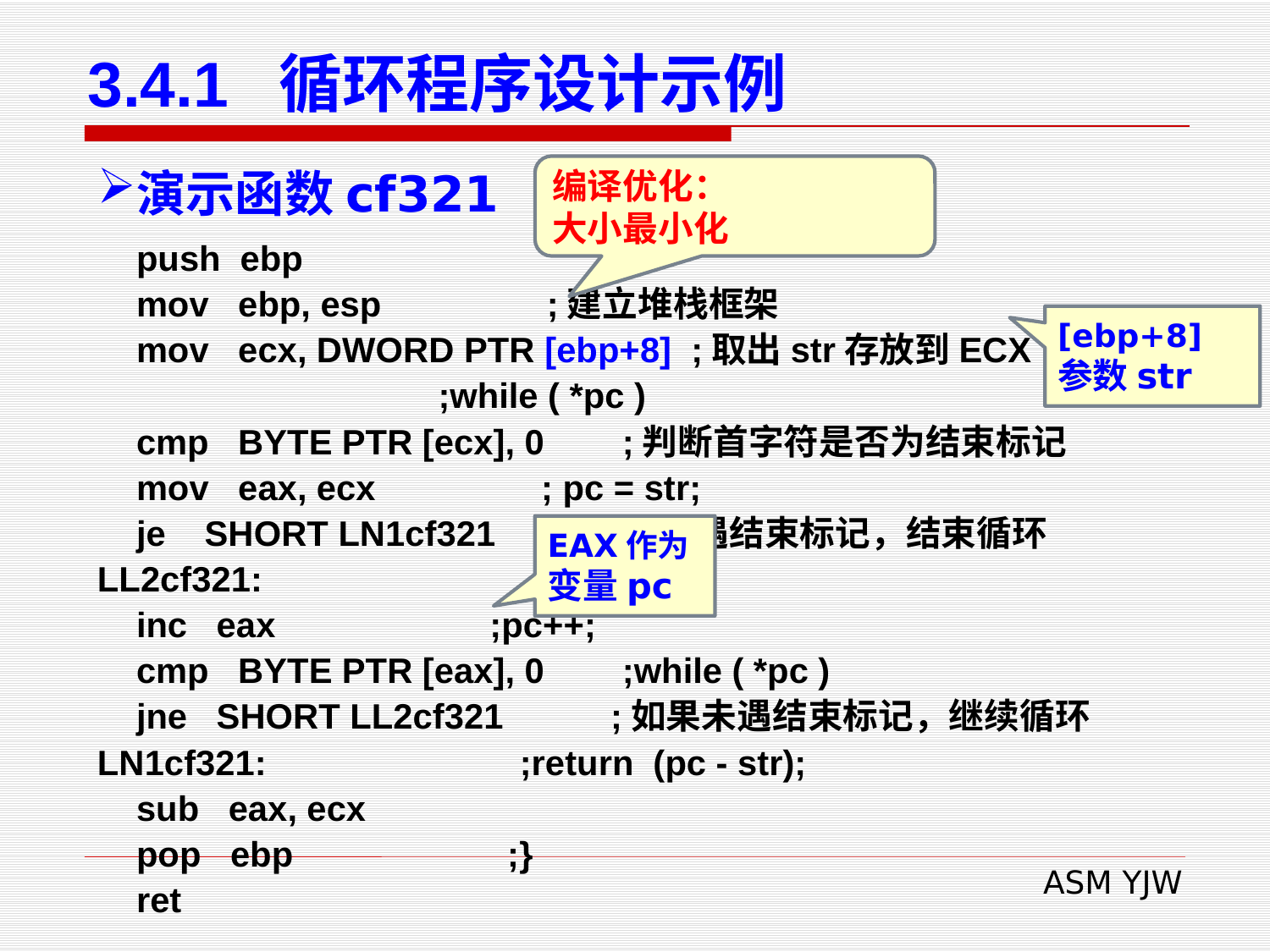

# 3.4.1  循环程序设计示例
演示函数cf321
编译优化：
大小最小化
    push  ebp
    mov   ebp, esp                 ;建立堆栈框架
    mov   ecx, DWORD PTR [ebp+8]  ;取出str存放到ECX
                                   ;while ( *pc )
    cmp   BYTE PTR [ecx], 0        ;判断首字符是否为结束标记
    mov   eax, ecx                 ; pc = str;
    je    SHORT LN1cf321           ;如果遇结束标记，结束循环
LL2cf321:
    inc   eax                      ;pc++;
    cmp   BYTE PTR [eax], 0        ;while ( *pc )
    jne   SHORT LL2cf321           ;如果未遇结束标记，继续循环
LN1cf321:                          ;return  (pc - str);
    sub   eax, ecx
    pop   ebp                      ;}
    ret
[ebp+8]
参数str
EAX作为
变量pc